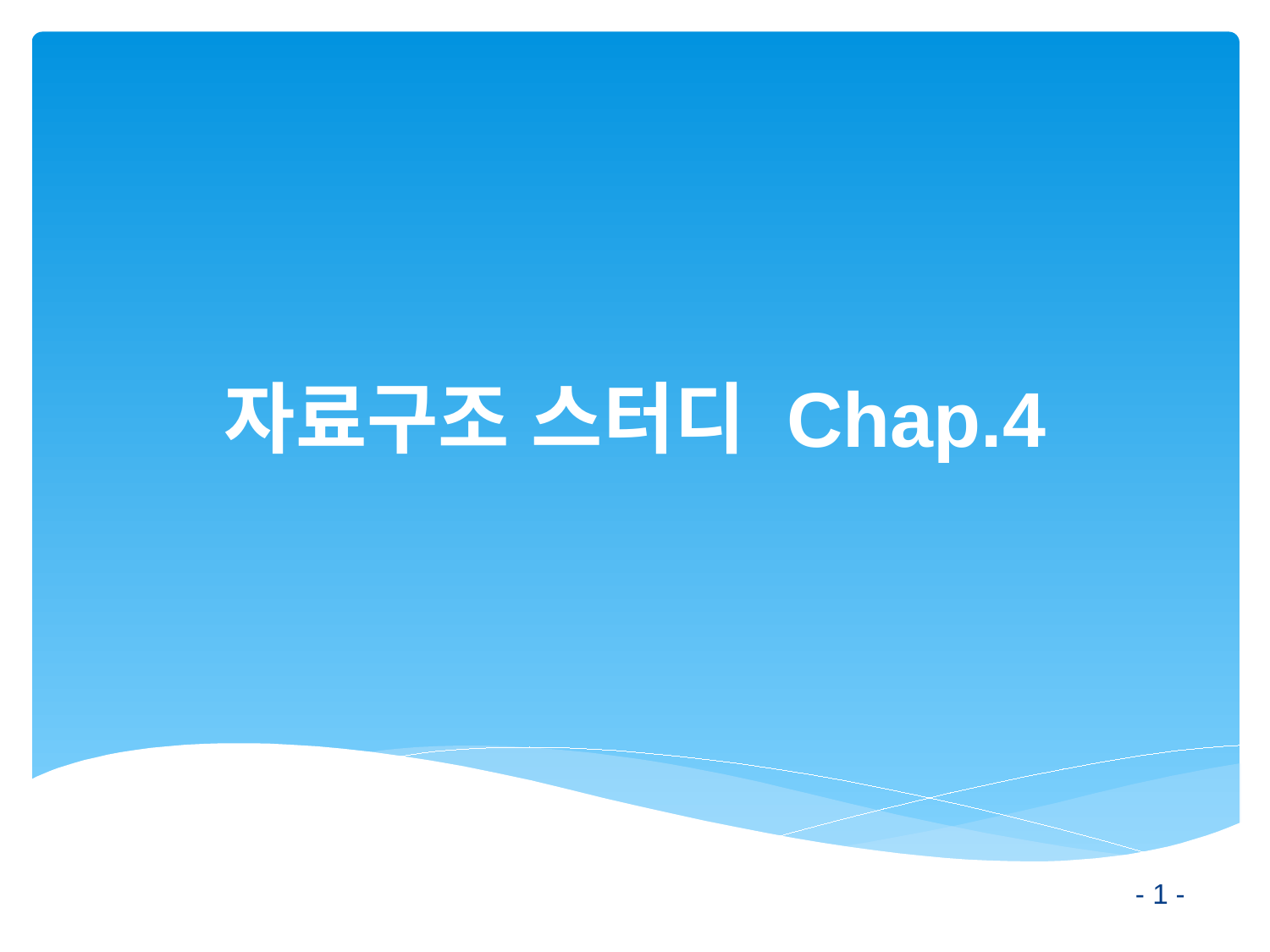

# 자료구조 스터디 Chap.4
- 1 -